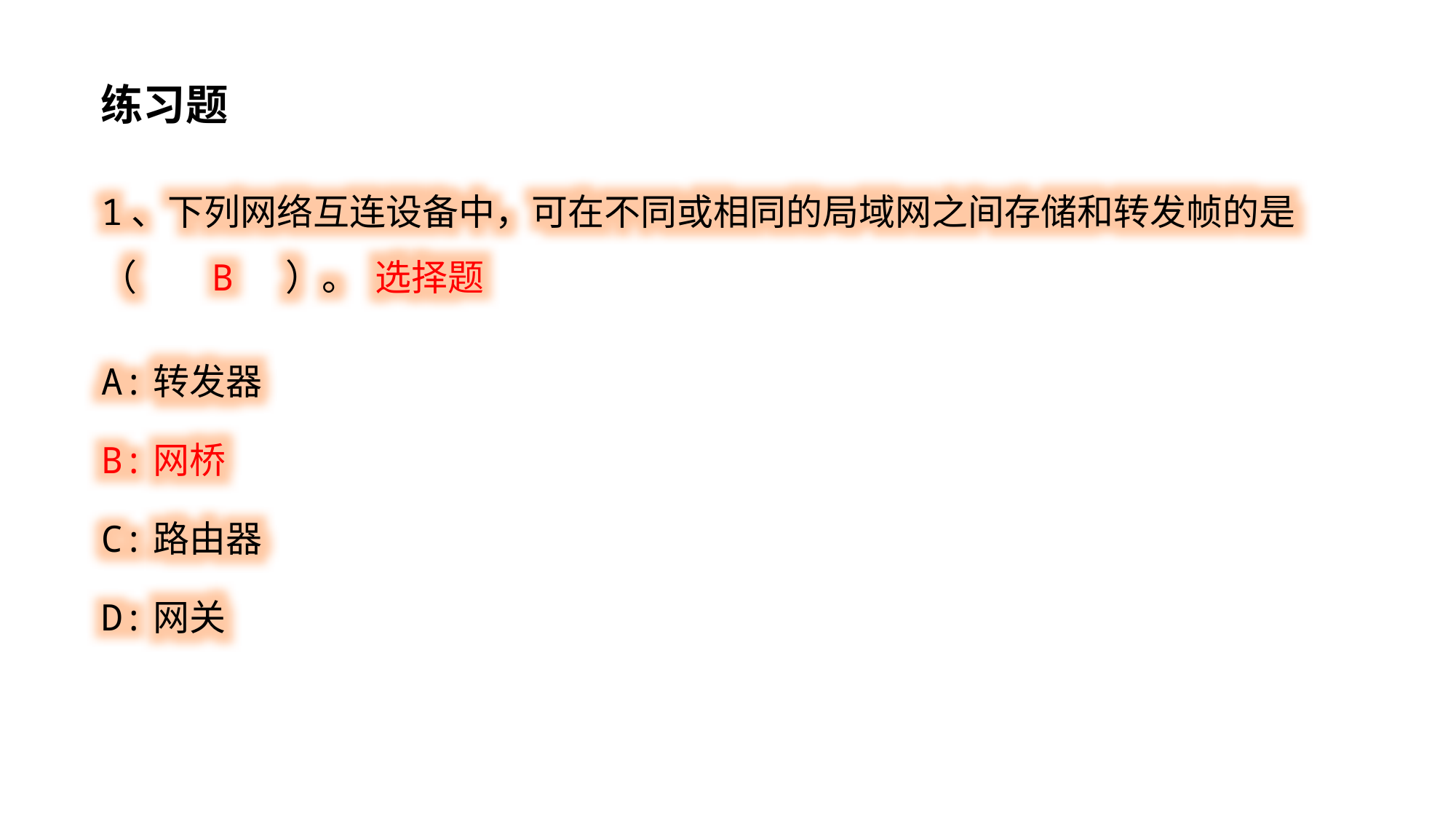

练习题
1、下列网络互连设备中，可在不同或相同的局域网之间存储和转发帧的是（        B  ）。  选择题

A:转发器

B:网桥

C:路由器

D:网关